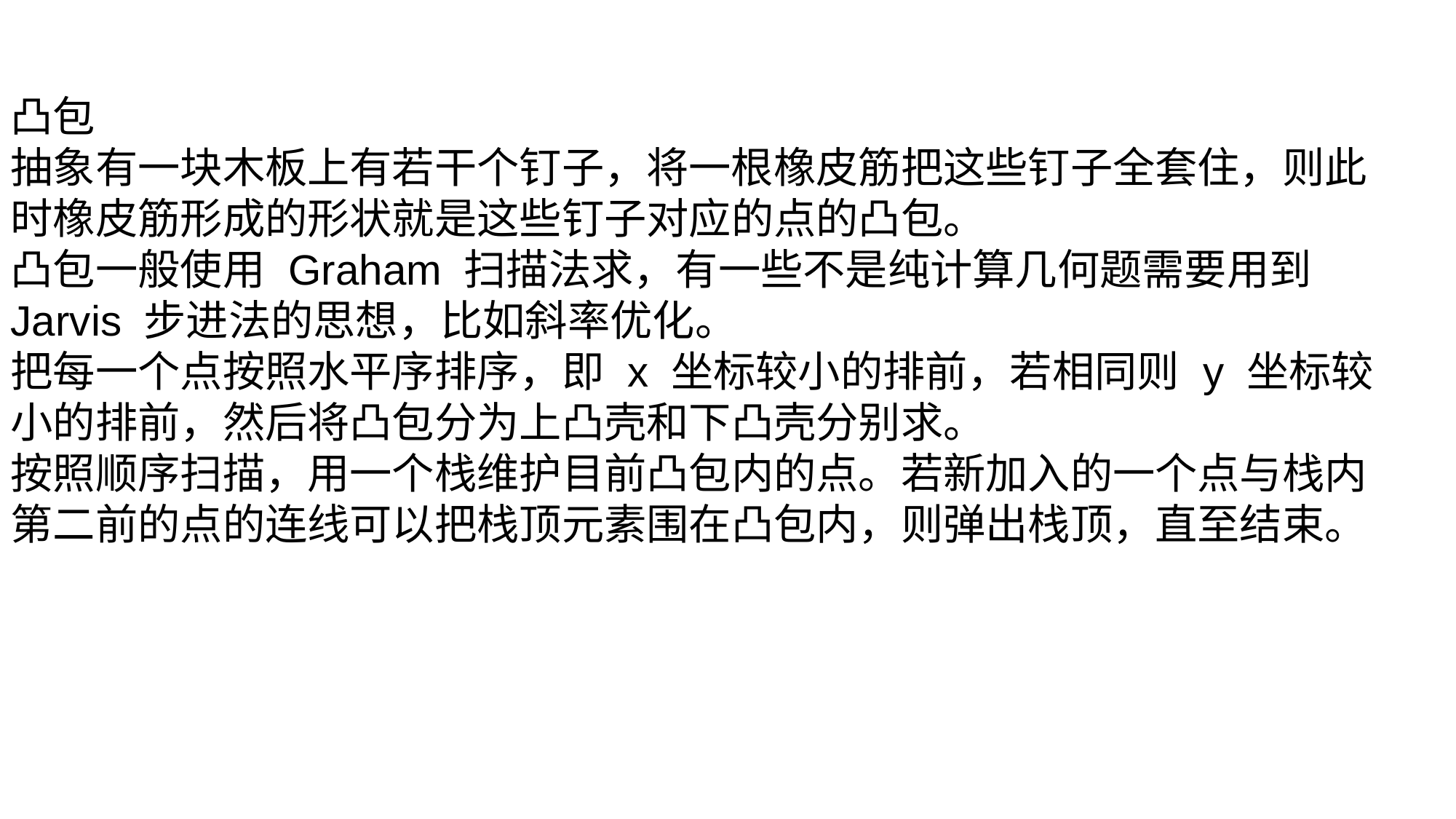

凸包
抽象有一块木板上有若干个钉子，将一根橡皮筋把这些钉子全套住，则此
时橡皮筋形成的形状就是这些钉子对应的点的凸包。
凸包一般使用 Graham 扫描法求，有一些不是纯计算几何题需要用到
Jarvis 步进法的思想，比如斜率优化。
把每一个点按照水平序排序，即 x 坐标较小的排前，若相同则 y 坐标较
小的排前，然后将凸包分为上凸壳和下凸壳分别求。
按照顺序扫描，用一个栈维护目前凸包内的点。若新加入的一个点与栈内
第二前的点的连线可以把栈顶元素围在凸包内，则弹出栈顶，直至结束。